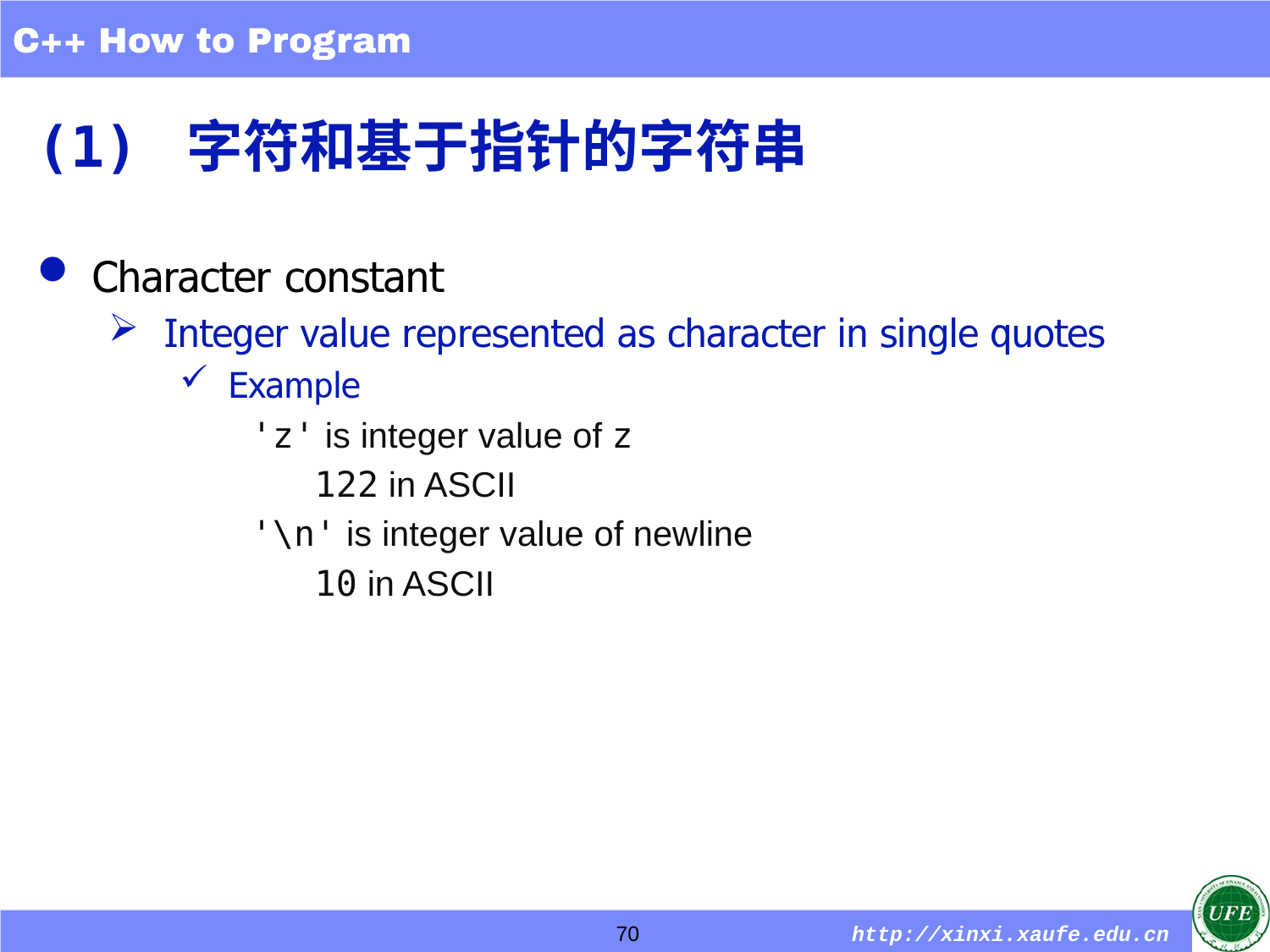

# (1) 字符和基于指针的字符串
Character constant
Integer value represented as character in single quotes
Example
'z' is integer value of z
122 in ASCII
'\n' is integer value of newline
10 in ASCII
70